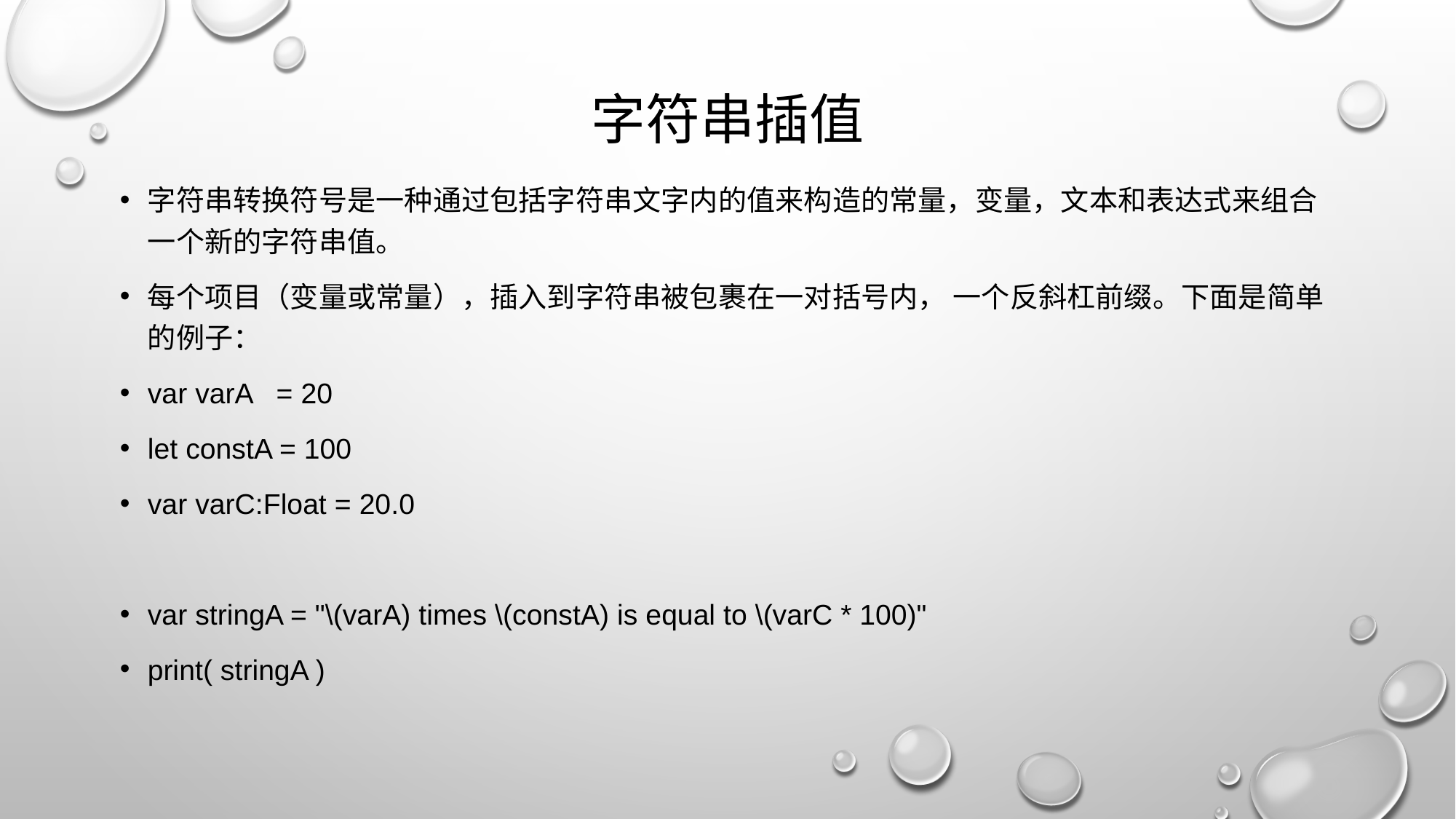

# 字符串插值
字符串转换符号是一种通过包括字符串文字内的值来构造的常量，变量，文本和表达式来组合一个新的字符串值。
每个项目（变量或常量），插入到字符串被包裹在一对括号内， 一个反斜杠前缀。下面是简单的例子：
var varA   = 20
let constA = 100
var varC:Float = 20.0

var stringA = "\(varA) times \(constA) is equal to \(varC * 100)"
print( stringA )